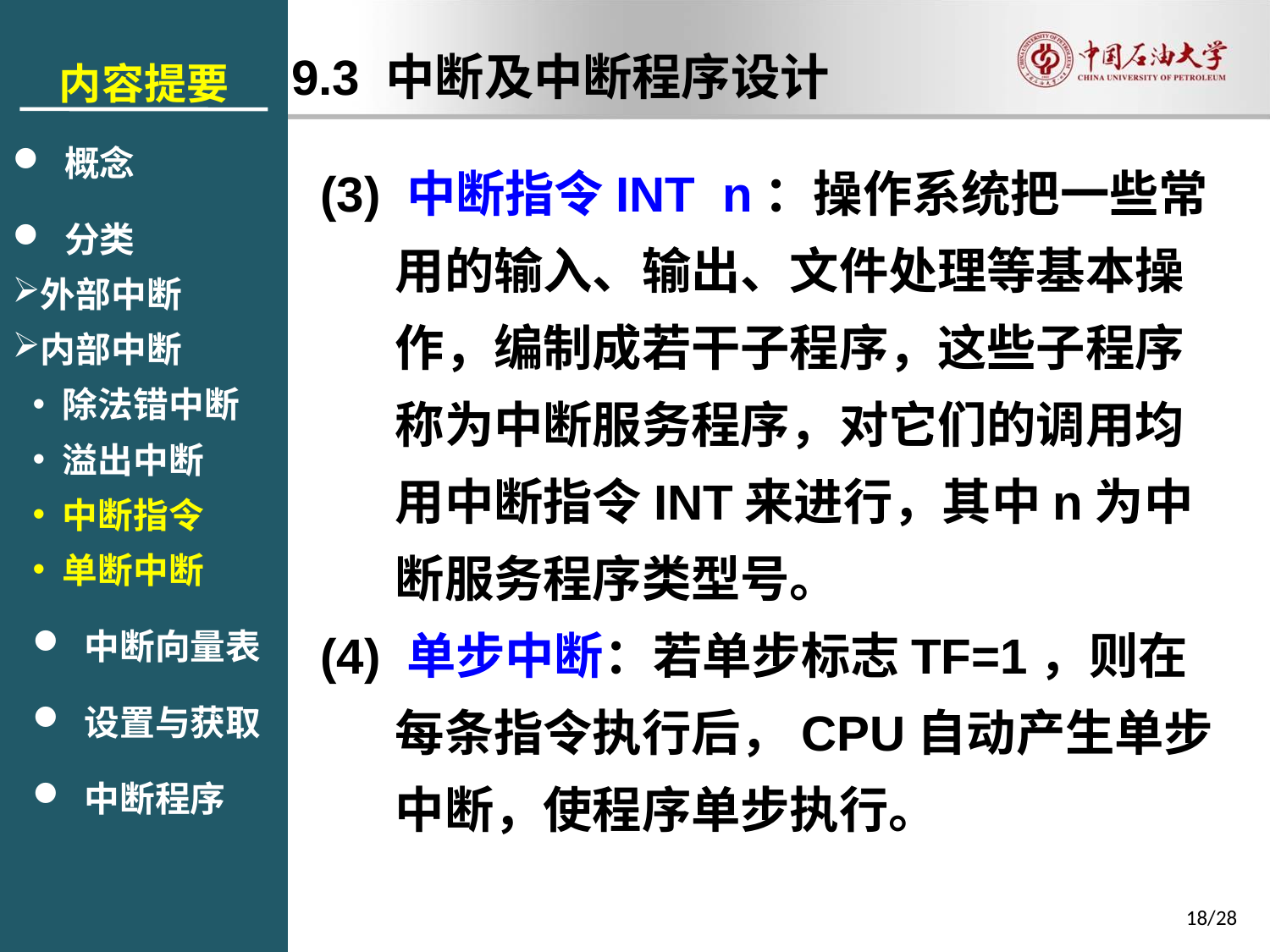

内容提要
 概念
 分类
外部中断
内部中断
除法错中断
溢出中断
中断指令
单断中断
 中断向量表
 设置与获取
 中断程序
9.3 中断及中断程序设计
(3) 中断指令INT  n：操作系统把一些常用的输入、输出、文件处理等基本操作，编制成若干子程序，这些子程序称为中断服务程序，对它们的调用均用中断指令INT来进行，其中n为中断服务程序类型号。
(4) 单步中断：若单步标志TF=1，则在每条指令执行后，CPU自动产生单步中断，使程序单步执行。
18/28